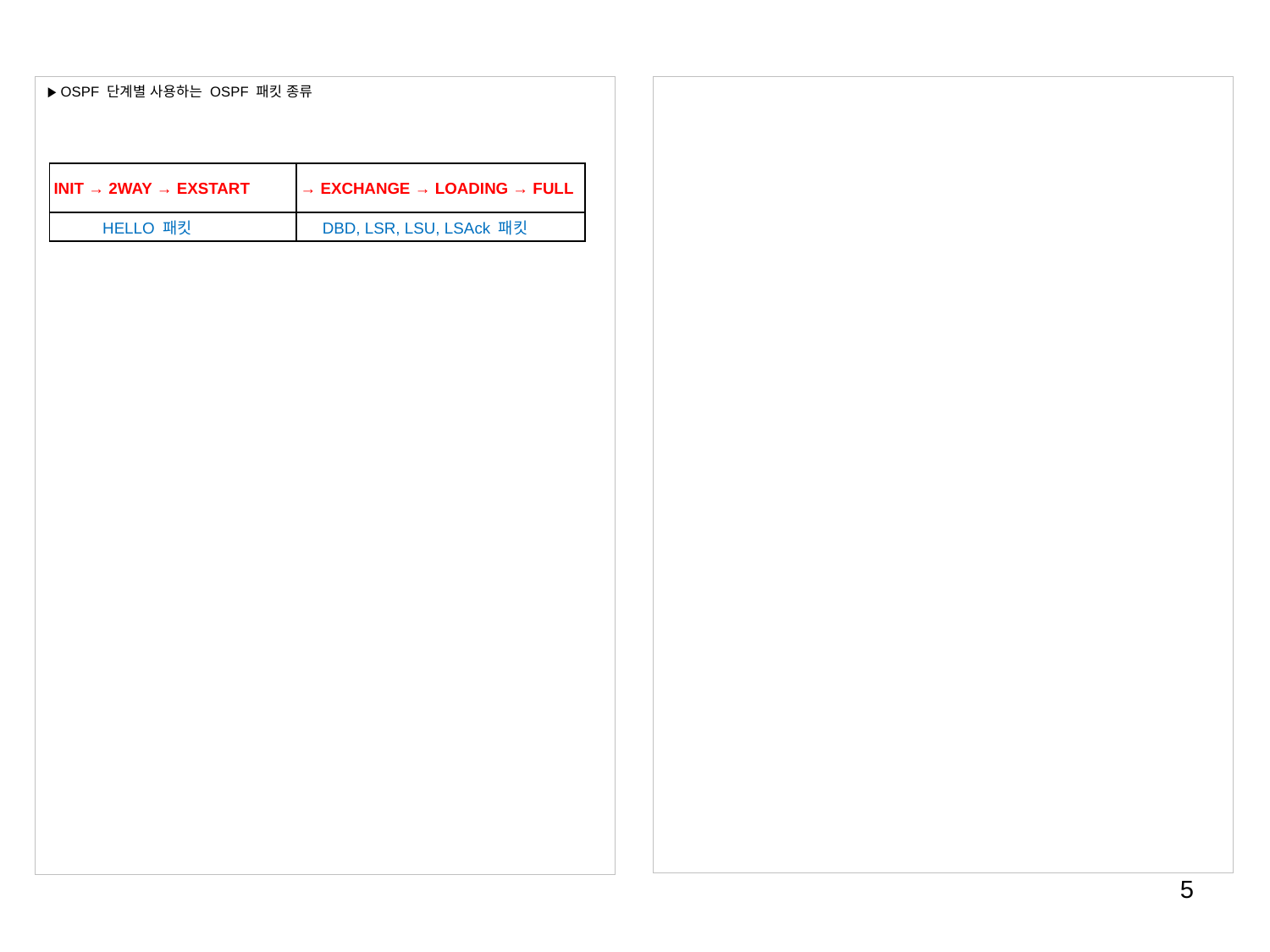

▶ OSPF 단계별 사용하는 OSPF 패킷 종류

| INIT → 2WAY → EXSTART | → EXCHANGE → LOADING → FULL |
| --- | --- |
| HELLO 패킷 | DBD, LSR, LSU, LSAck 패킷 |
5